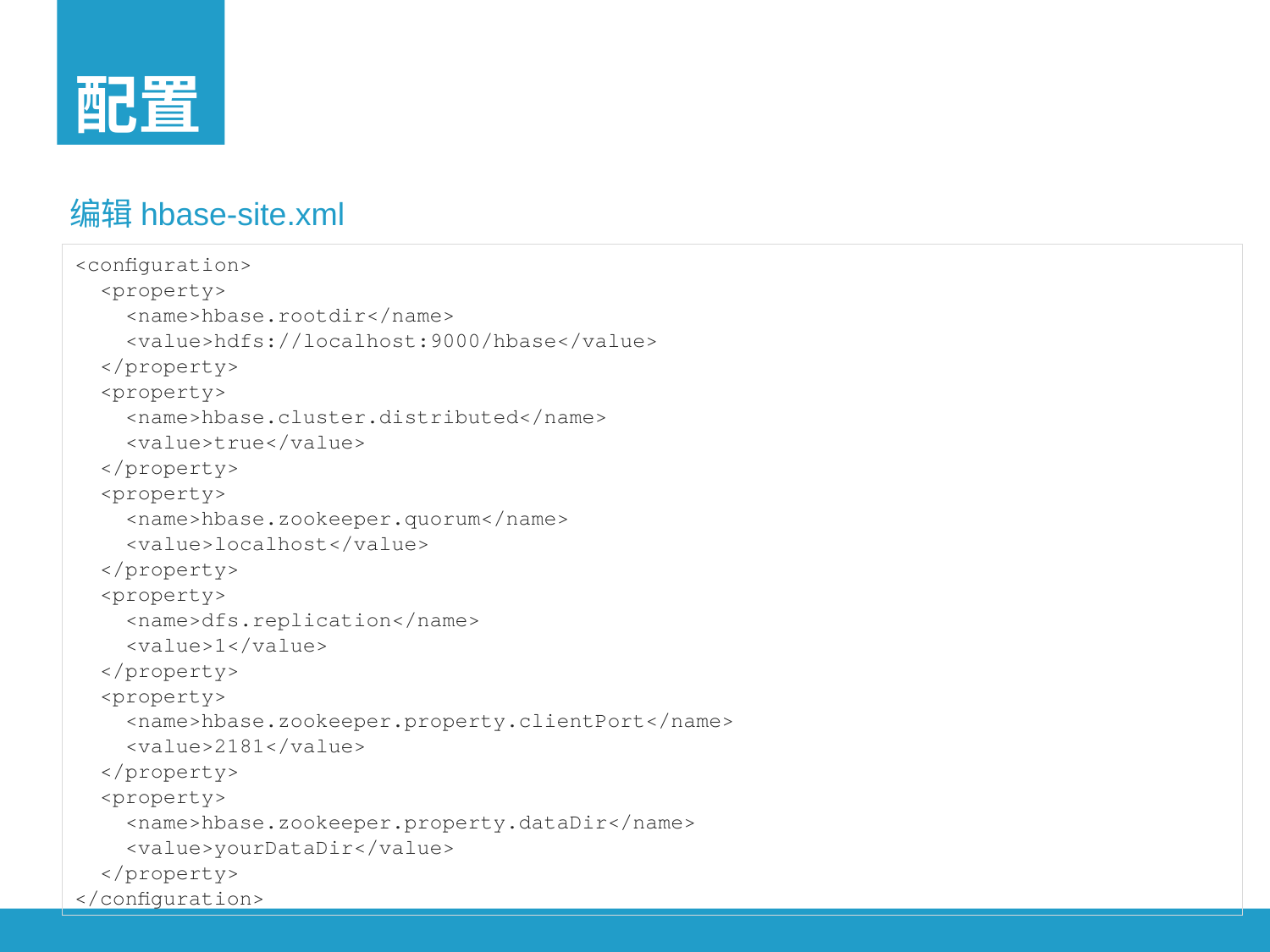

配置
编辑hbase-site.xml
<configuration>
  <property>
    <name>hbase.rootdir</name>
    <value>hdfs://localhost:9000/hbase</value>
  </property>
  <property>
    <name>hbase.cluster.distributed</name>
    <value>true</value>
  </property>
  <property>
    <name>hbase.zookeeper.quorum</name>
    <value>localhost</value>
  </property>
  <property>
    <name>dfs.replication</name>
    <value>1</value>
  </property>
  <property>
    <name>hbase.zookeeper.property.clientPort</name>
    <value>2181</value>
  </property>
  <property>
    <name>hbase.zookeeper.property.dataDir</name>
    <value>yourDataDir</value>
  </property>
</configuration>